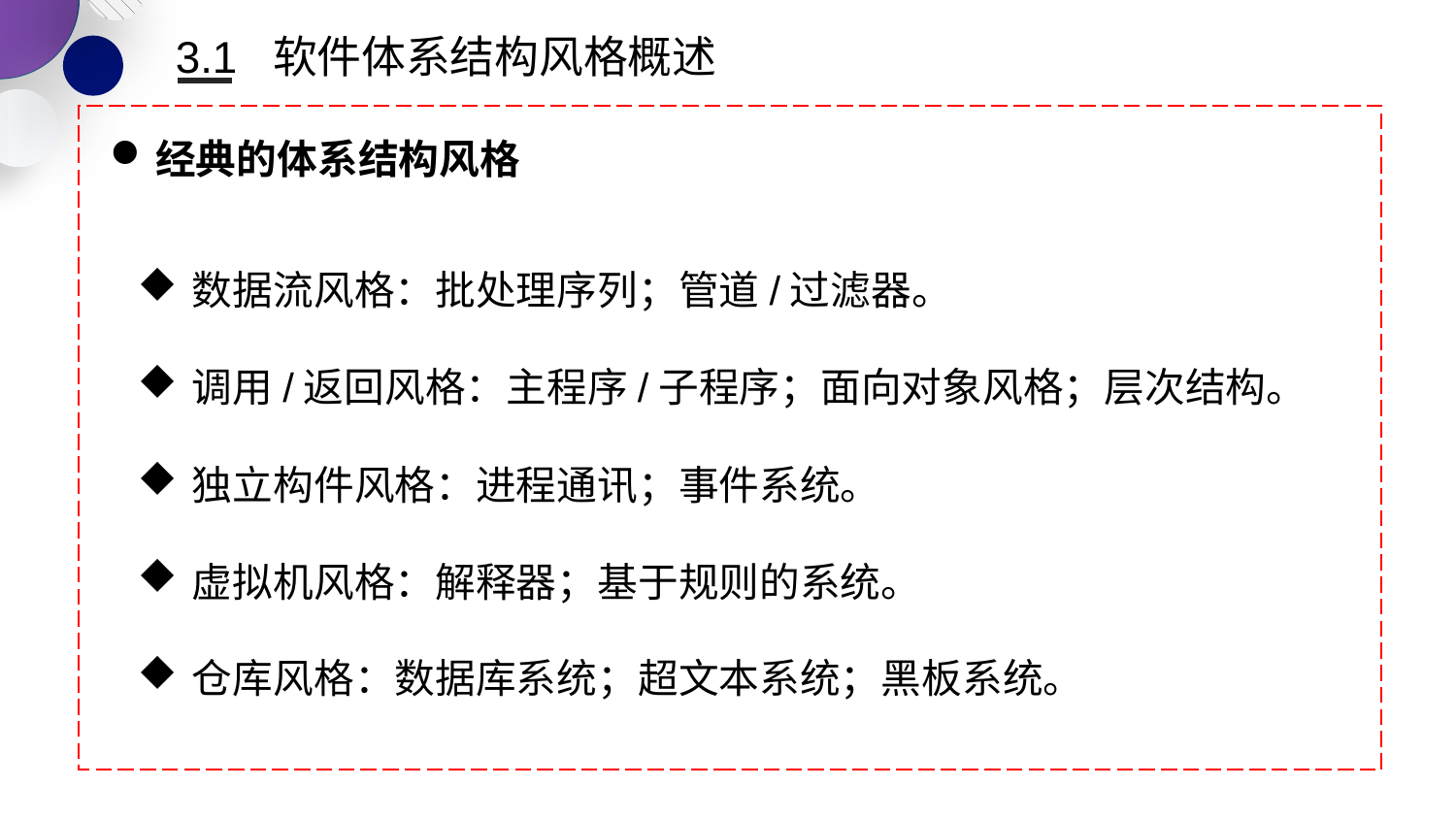

3.1  软件体系结构风格概述

经典的体系结构风格
数据流风格：批处理序列；管道/过滤器。
调用/返回风格：主程序/子程序；面向对象风格；层次结构。
独立构件风格：进程通讯；事件系统。
虚拟机风格：解释器；基于规则的系统。
仓库风格：数据库系统；超文本系统；黑板系统。